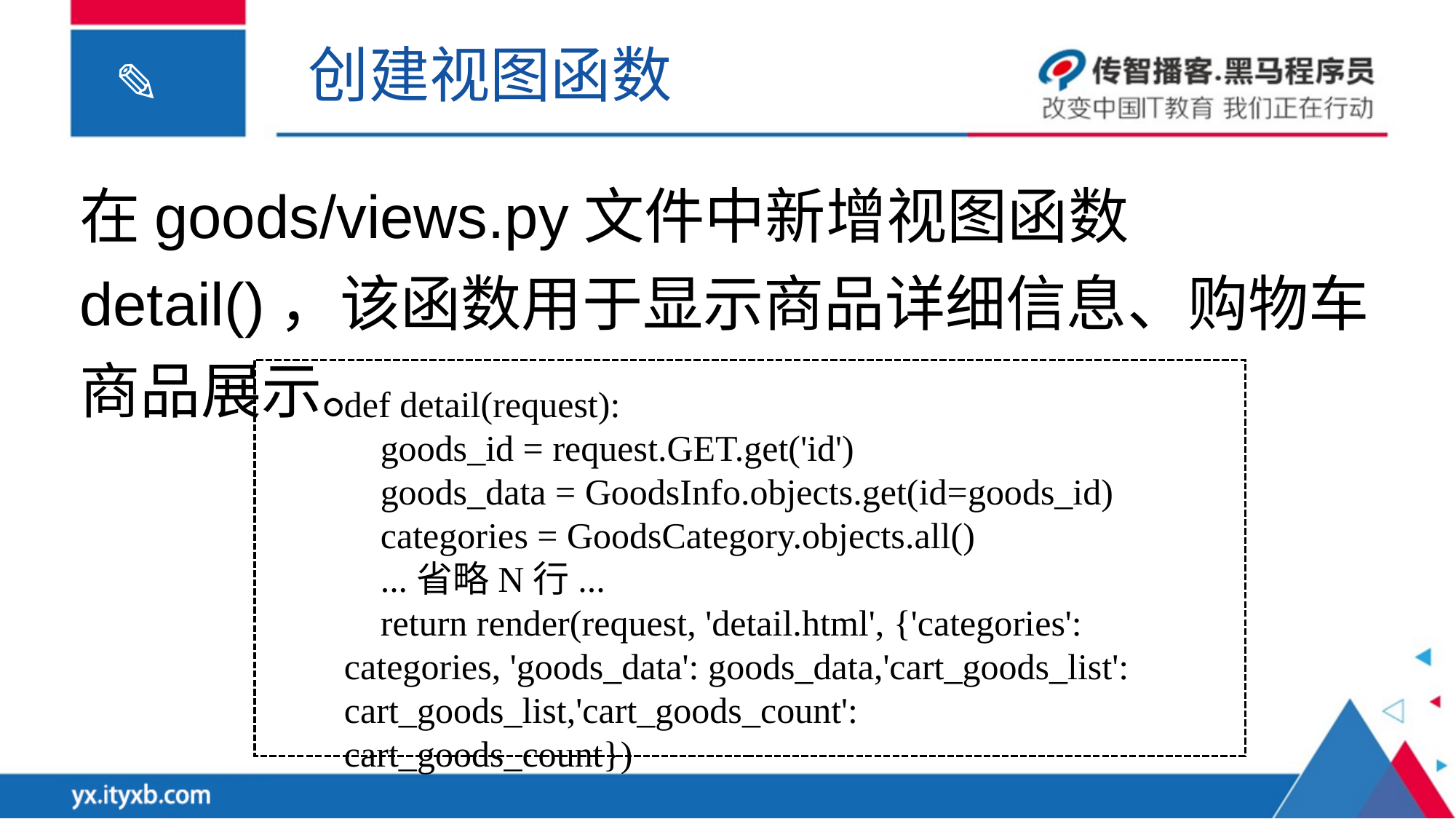

创建视图函数
在goods/views.py文件中新增视图函数detail()，该函数用于显示商品详细信息、购物车商品展示。

def detail(request):
    goods_id = request.GET.get('id')
    goods_data = GoodsInfo.objects.get(id=goods_id)
    categories = GoodsCategory.objects.all()
    ...省略N行...
    return render(request, 'detail.html', {'categories': categories, 'goods_data': goods_data,'cart_goods_list': cart_goods_list,'cart_goods_count': cart_goods_count})